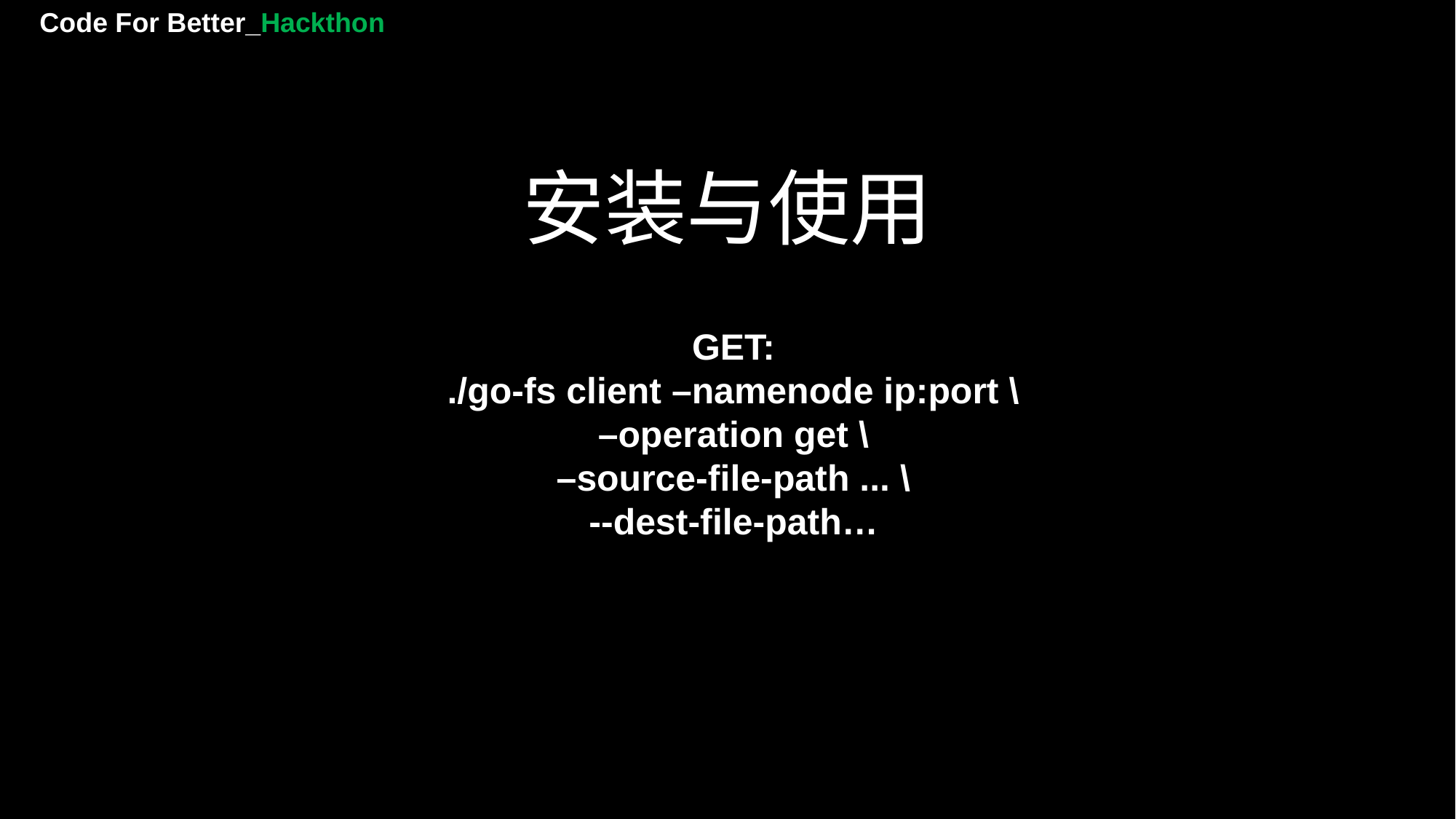

Code For Better_Hackthon
安装与使用
GET:
./go-fs client –namenode ip:port \
–operation get \
–source-file-path ... \
--dest-file-path…